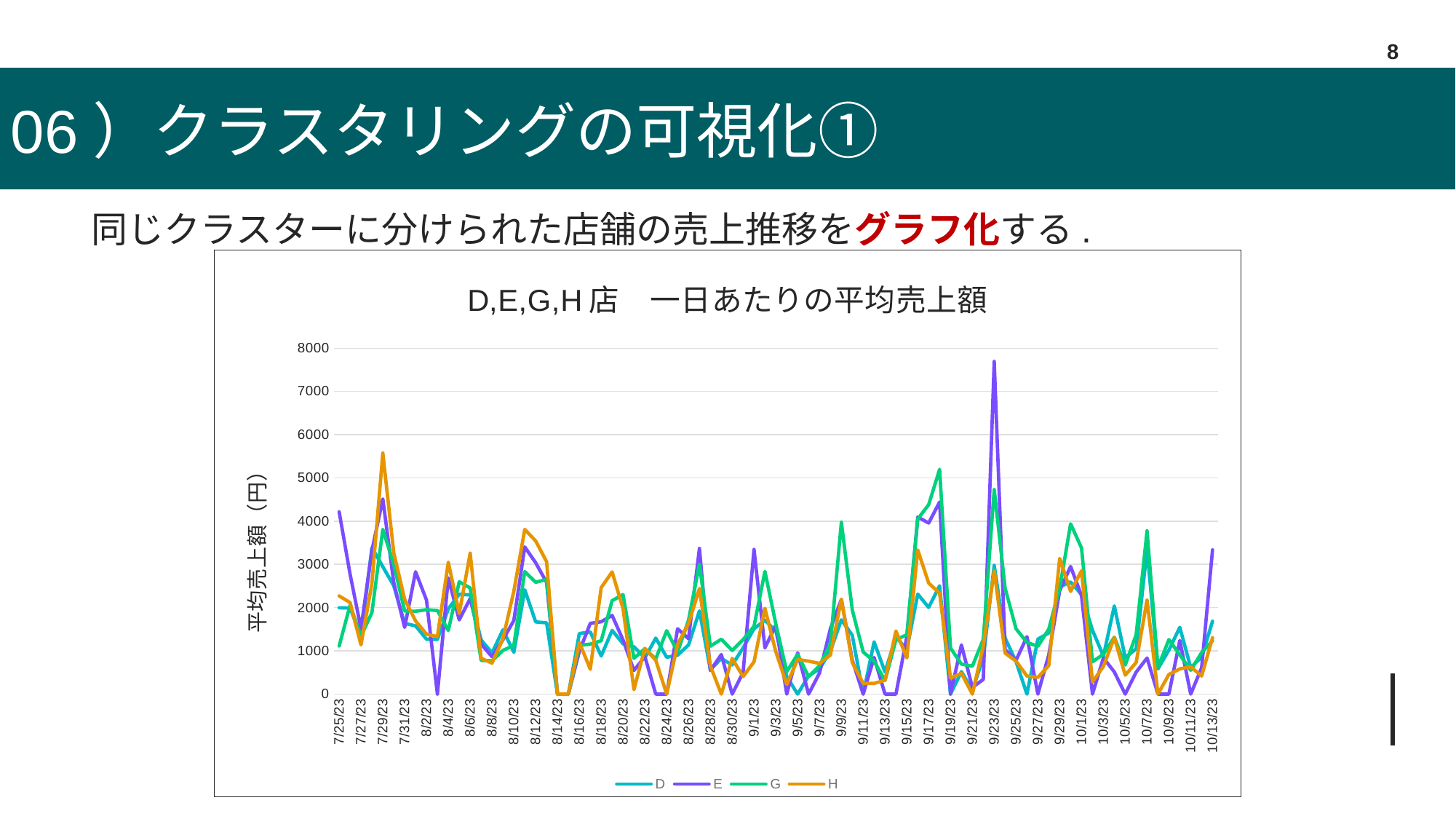

8

06）クラスタリングの可視化①

同じクラスターに分けられた店舗の売上推移をグラフ化する.

### Chart: D,E,G,H店　一日あたりの平均売上額

| Category | D | E | G | H |
|---|---|---|---|---|
| 45132 | 1995.83333333333 | 4215.0 | 1112.5 | 2270.83333333333 |
| 45133 | 1990.0 | 2772.91666666666 | 2055.0 | 2116.66666666666 |
| 45134 | 1340.0 | 1515.0 | 1336.25 | 1137.5 |
| 45135 | 3386.66666666666 | 3317.08333333333 | 1884.16666666666 | 2558.33333333333 |
| 45136 | 2945.25 | 4515.0 | 3809.16666666666 | 5575.0 |
| 45137 | 2507.5 | 2579.58333333333 | 3000.83333333333 | 3270.83333333333 |
| 45138 | 1634.16666666666 | 1541.66666666666 | 1920.83333333333 | 2191.66666666666 |
| 45139 | 1578.33333333333 | 2828.75 | 1914.58333333333 | 1691.66666666666 |
| 45140 | 1270.0 | 2175.83333333333 | 1952.08333333333 | 1387.5 |
| 45141 | 1263.33333333333 | 0.0 | 1932.08333333333 | 1329.16666666666 |
| 45142 | 1970.83333333333 | 2687.91666666666 | 1468.75 | 3050.0 |
| 45143 | 2310.83333333333 | 1716.25 | 2596.66666666666 | 1862.5 |
| 45144 | 2292.5 | 2208.75 | 2454.16666666666 | 3258.33333333333 |
| 45145 | 1252.5 | 1159.16666666666 | 780.0 | 829.166666666666 |
| 45146 | 951.666666666666 | 863.333333333333 | 768.75 | 716.666666666666 |
| 45147 | 1485.83333333333 | 1254.58333333333 | 1010.0 | 1279.16666666666 |
| 45148 | 966.666666666666 | 1702.5 | 1127.08333333333 | 2379.16666666666 |
| 45149 | 2411.66666666666 | 3402.5 | 2833.33333333333 | 3808.33333333333 |
| 45150 | 1669.16666666666 | 3037.91666666666 | 2585.41666666666 | 3541.66666666666 |
| 45151 | 1648.33333333333 | 2582.5 | 2652.08333333333 | 3062.5 |
| 45152 | 0.0 | 0.0 | 0.0 | 0.0 |
| 45153 | 0.0 | 0.0 | 0.0 | 0.0 |
| 45154 | 1400.0 | 987.916666666666 | 1129.16666666666 | 1195.83333333333 |
| 45155 | 1437.08333333333 | 1636.25 | 1156.25 | 575.0 |
| 45156 | 881.25 | 1672.91666666666 | 1233.33333333333 | 2462.5 |
| 45157 | 1473.75 | 1820.41666666666 | 2161.25 | 2825.0 |
| 45158 | 1163.33333333333 | 1250.83333333333 | 2300.83333333333 | 1979.16666666666 |
| 45159 | 1093.75 | 545.0 | 827.916666666666 | 104.166666666666 |
| 45160 | 837.083333333333 | 867.5 | 1047.91666666666 | 1058.33333333333 |
| 45161 | 1295.41666666666 | 0.0 | 812.5 | 783.333333333333 |
| 45162 | 852.083333333333 | 0.0 | 1466.25 | 0.0 |
| 45163 | 899.166666666666 | 1510.41666666666 | 975.0 | 1154.16666666666 |
| 45164 | 1135.0 | 1281.66666666666 | 1707.91666666666 | 1625.0 |
| 45165 | 1923.75 | 3368.75 | 3006.25 | 2441.66666666666 |
| 45166 | 564.166666666666 | 544.583333333333 | 1106.25 | 654.166666666666 |
| 45167 | 822.5 | 914.583333333333 | 1268.75 | 0.0 |
| 45168 | 675.0 | 0.0 | 1008.33333333333 | 825.0 |
| 45169 | 1067.5 | 498.75 | 1260.41666666666 | 404.166666666666 |
| 45170 | 1511.25 | 3345.41666666666 | 1568.75 | 745.833333333333 |
| 45171 | 1707.5 | 1068.33333333333 | 2837.5 | 1983.33333333333 |
| 45172 | 1459.58333333333 | 1592.08333333333 | 1620.83333333333 | 979.166666666666 |
| 45173 | 403.333333333333 | 0.0 | 518.75 | 220.833333333333 |
| 45174 | 0.0 | 954.583333333333 | 920.833333333333 | 800.0 |
| 45175 | 422.5 | 0.0 | 402.083333333333 | 762.5 |
| 45176 | 579.166666666666 | 485.625 | 658.333333333333 | 708.333333333333 |
| 45177 | 996.25 | 1512.5 | 1156.25 | 904.166666666666 |
| 45178 | 1717.08333333333 | 2189.16666666666 | 3977.08333333333 | 2195.83333333333 |
| 45179 | 1360.83333333333 | 785.833333333333 | 1948.75 | 729.166666666666 |
| 45180 | 0.0 | 0.0 | 972.916666666666 | 245.833333333333 |
| 45181 | 1207.08333333333 | 847.083333333333 | 758.333333333333 | 245.833333333333 |
| 45182 | 509.166666666666 | 0.0 | 312.5 | 320.833333333333 |
| 45183 | 1320.83333333333 | 0.0 | 1256.0 | 1458.33333333333 |
| 45184 | 1031.25 | 1328.75 | 1372.91666666666 | 837.5 |
| 45185 | 2312.5 | 4096.25 | 4050.83333333333 | 3333.33333333333 |
| 45186 | 2005.41666666666 | 3957.91666666666 | 4381.25 | 2566.66666666666 |
| 45187 | 2505.0 | 4442.08333333333 | 5198.75 | 2333.33333333333 |
| 45188 | 0.0 | 0.0 | 1064.58333333333 | 370.833333333333 |
| 45189 | 520.0 | 1136.66666666666 | 692.5 | 479.166666666666 |
| 45190 | 90.8333333333333 | 155.0 | 645.833333333333 | 0.0 |
| 45191 | 840.416666666666 | 338.333333333333 | 1268.75 | 1104.16666666666 |
| 45192 | 2977.5 | 7695.41666666666 | 4732.08333333333 | 2854.16666666666 |
| 45193 | 1295.0 | 1028.75 | 2447.91666666666 | 945.833333333333 |
| 45194 | 749.583333333333 | 781.25 | 1510.41666666666 | 762.5 |
| 45195 | 0.0 | 1327.91666666666 | 1195.83333333333 | 416.666666666666 |
| 45196 | 1270.83333333333 | 0.0 | 1104.16666666666 | 387.5 |
| 45197 | 1412.08333333333 | 908.75 | 1504.16666666666 | 658.333333333333 |
| 45198 | 2481.25 | 2392.5 | 2447.5 | 3137.5 |
| 45199 | 2592.91666666666 | 2951.25 | 3937.5 | 2375.0 |
| 45200 | 2302.5 | 2274.58333333333 | 3380.0 | 2850.0 |
| 45201 | 1476.66666666666 | 0.0 | 745.833333333333 | 283.333333333333 |
| 45202 | 878.333333333333 | 837.083333333333 | 922.916666666666 | 637.5 |
| 45203 | 2039.16666666666 | 512.5 | 1315.41666666666 | 1304.16666666666 |
| 45204 | 844.583333333333 | 0.0 | 671.666666666666 | 437.5 |
| 45205 | 1046.66666666666 | 506.25 | 1370.41666666666 | 729.166666666666 |
| 45206 | 3345.83333333333 | 835.0 | 3776.66666666666 | 2179.16666666666 |
| 45207 | 581.666666666666 | 0.0 | 618.75 | 0.0 |
| 45208 | 1017.5 | 0.0 | 1260.41666666666 | 454.166666666666 |
| 45209 | 1543.75 | 1240.41666666666 | 908.333333333333 | 583.333333333333 |
| 45210 | 612.916666666666 | 0.0 | 550.0 | 633.333333333333 |
| 45211 | 856.25 | 607.083333333333 | 960.416666666666 | 416.666666666666 |
| 45212 | 1685.83333333333 | 3335.83333333333 | 1234.16666666666 | 1304.16666666666 |